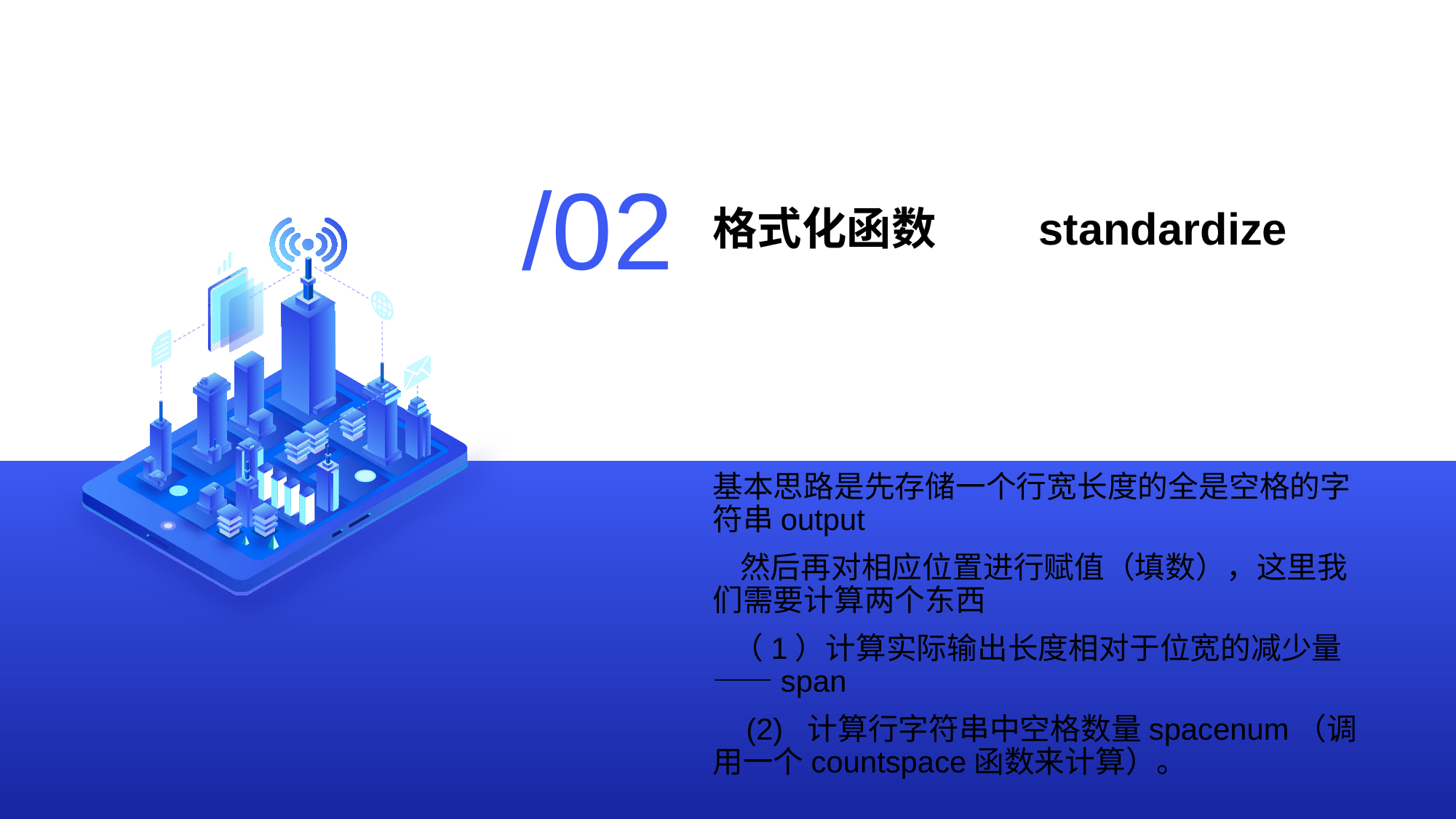

/02
# 格式化函数         standardize
基本思路是先存储一个行宽长度的全是空格的字符串output
   然后再对相应位置进行赋值（填数），这里我们需要计算两个东西
  （1）计算实际输出长度相对于位宽的减少量——span
    (2)  计算行字符串中空格数量spacenum（调用一个countspace函数来计算）。